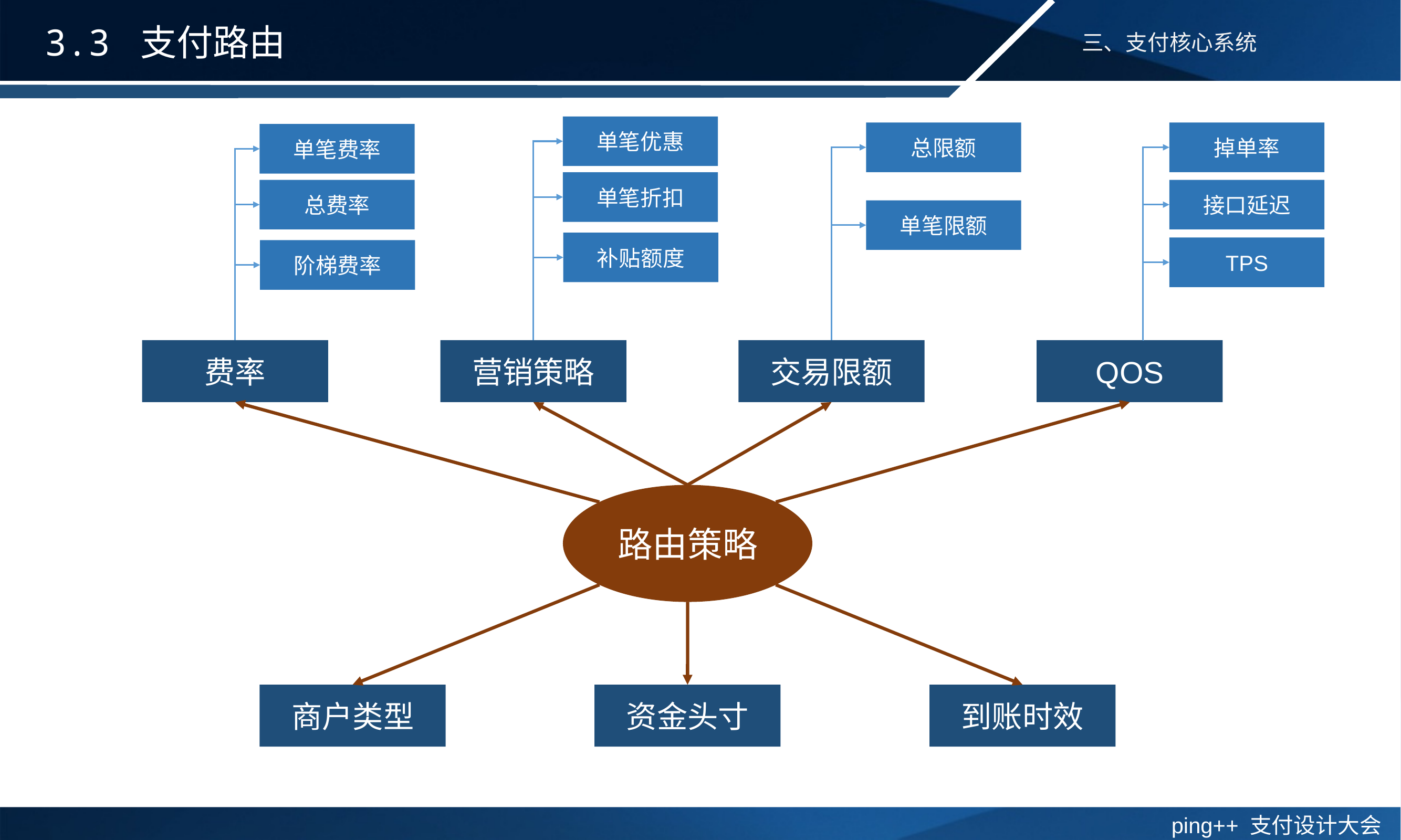

# 3.3 支付路由
单笔优惠
总限额
掉单率
单笔费率
单笔折扣
总费率
接口延迟
单笔限额
补贴额度
TPS
阶梯费率
费率
营销策略
交易限额
QOS
路由策略
商户类型
资金头寸
到账时效